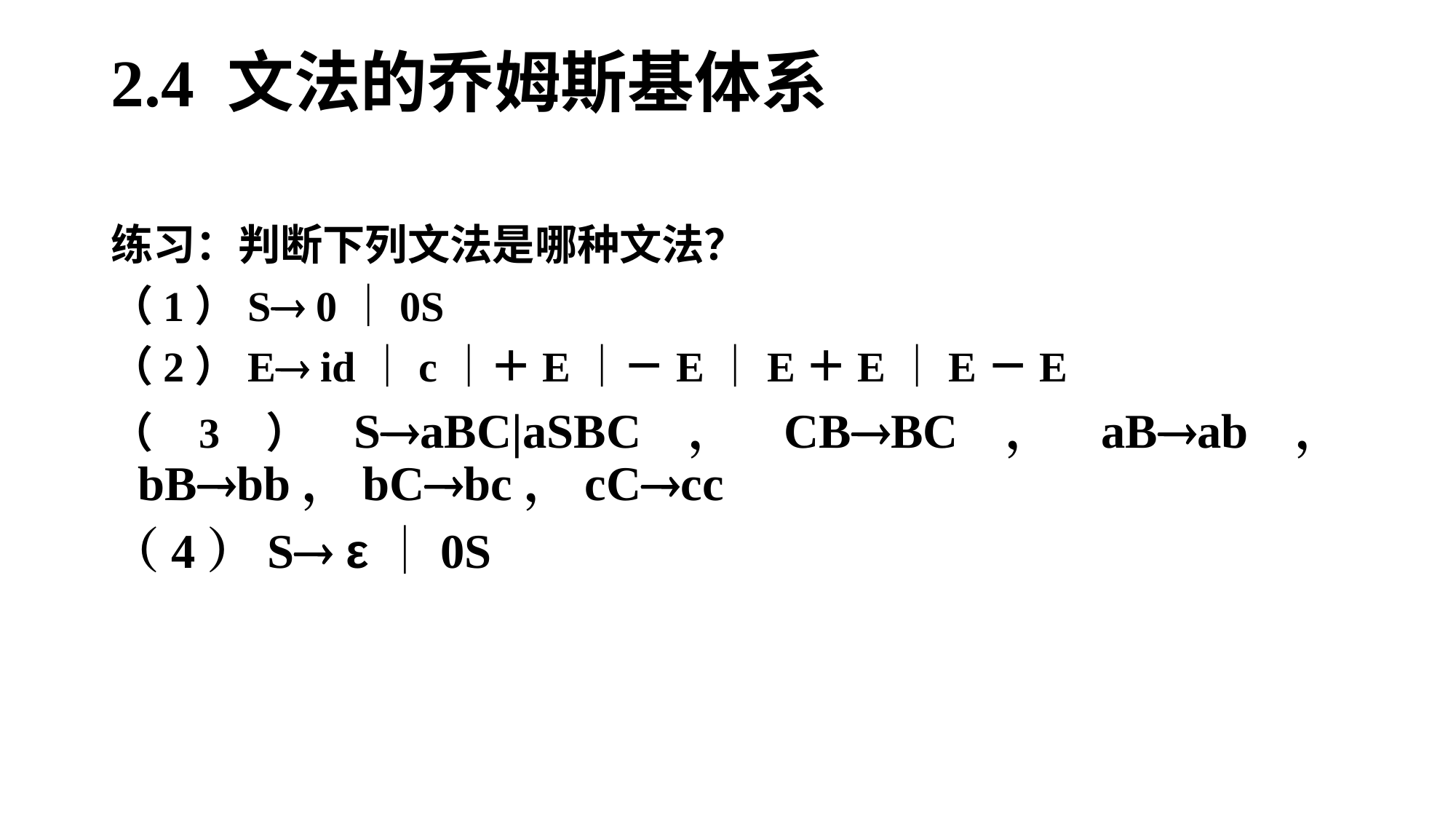

# 2.4 文法的乔姆斯基体系
练习：判断下列文法是哪种文法？
（1）S→ 0｜0S
（2）E→ id｜c｜＋E｜－E｜E＋E｜E－E
（3）S→aBC|aSBC，CB→BC，aB→ab， bB→bb，bC→bc，cC→cc
（4）S→ ε｜0S

13